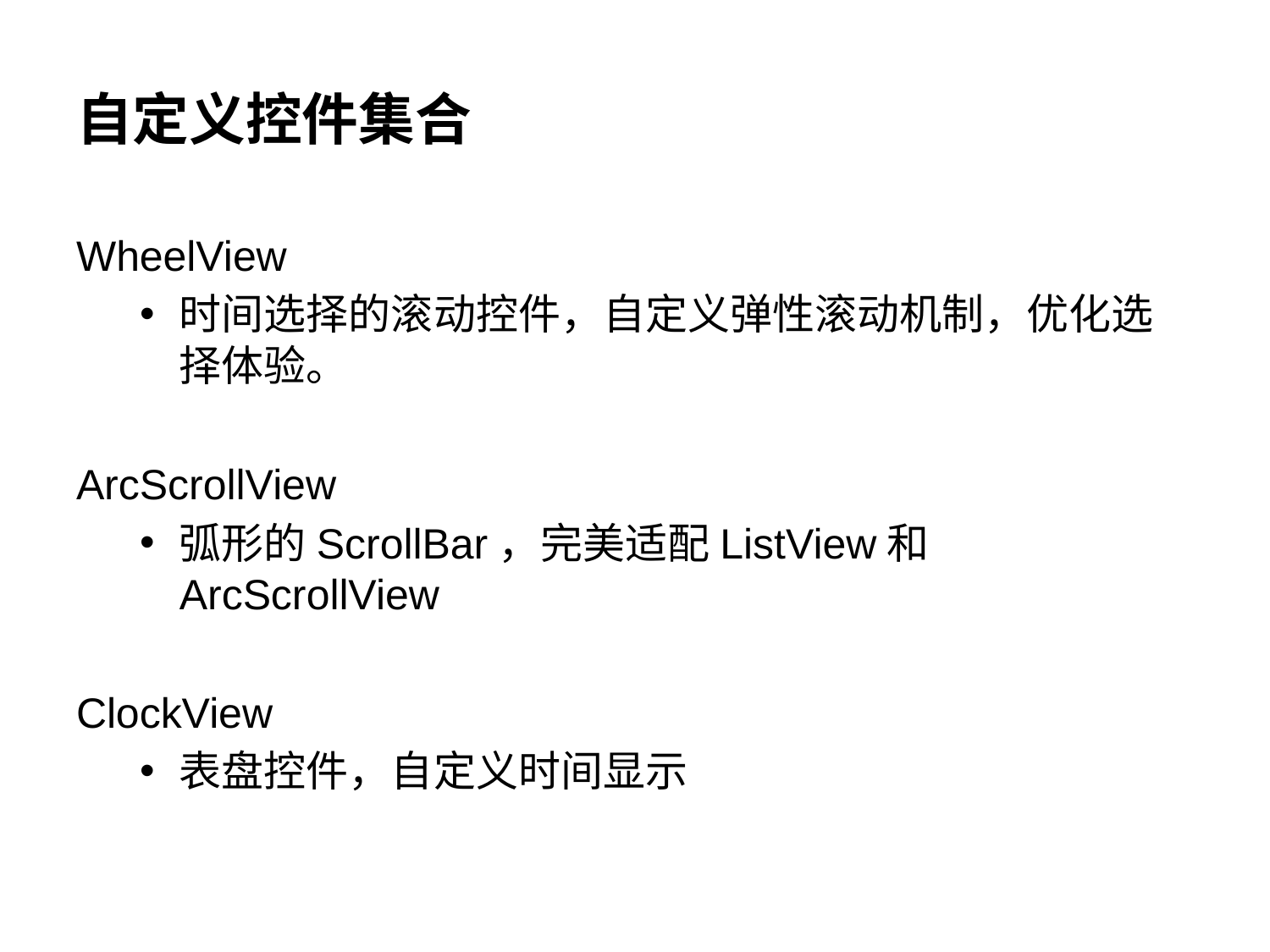

# 自定义控件集合
WheelView
时间选择的滚动控件，自定义弹性滚动机制，优化选择体验。

ArcScrollView
弧形的ScrollBar，完美适配ListView和ArcScrollView

ClockView
表盘控件，自定义时间显示